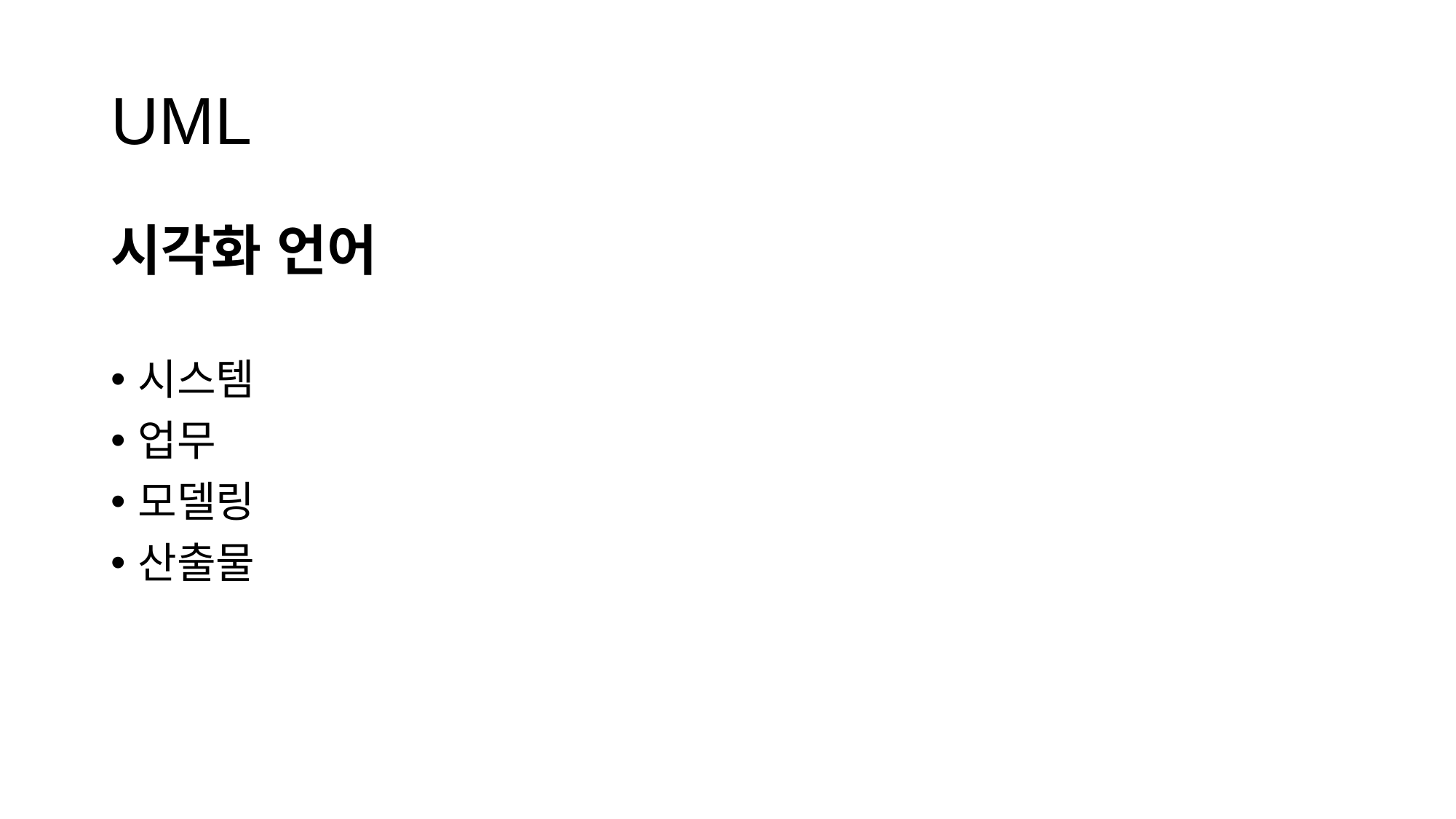

# UML
시각화 언어

시스템
업무
모델링
산출물